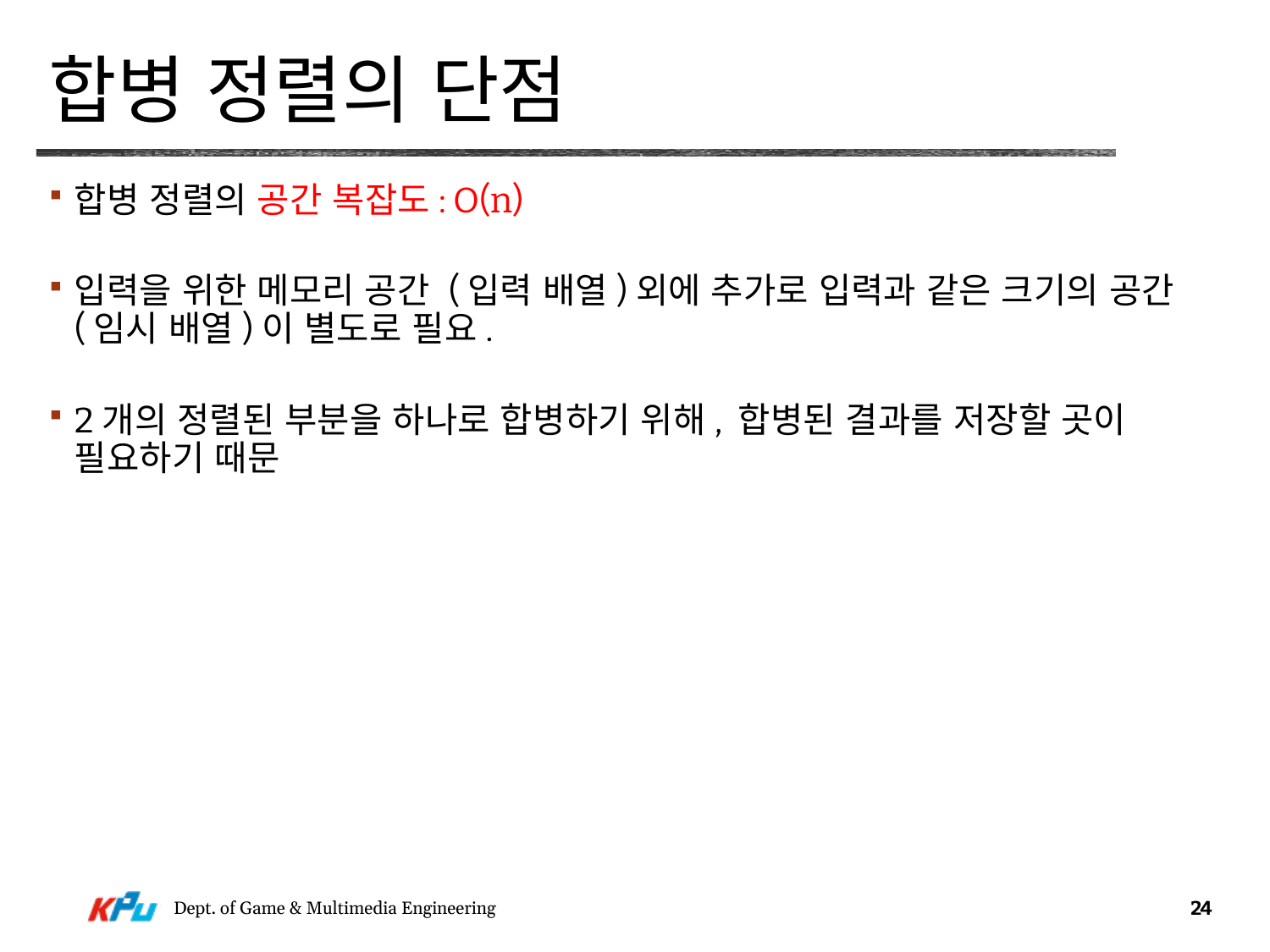

# 합병 정렬의 단점
합병 정렬의 공간 복잡도: O(n)
입력을 위한 메모리 공간 (입력 배열)외에 추가로 입력과 같은 크기의 공간 (임시 배열)이 별도로 필요.
2개의 정렬된 부분을 하나로 합병하기 위해, 합병된 결과를 저장할 곳이 필요하기 때문
Dept. of Game & Multimedia Engineering
24